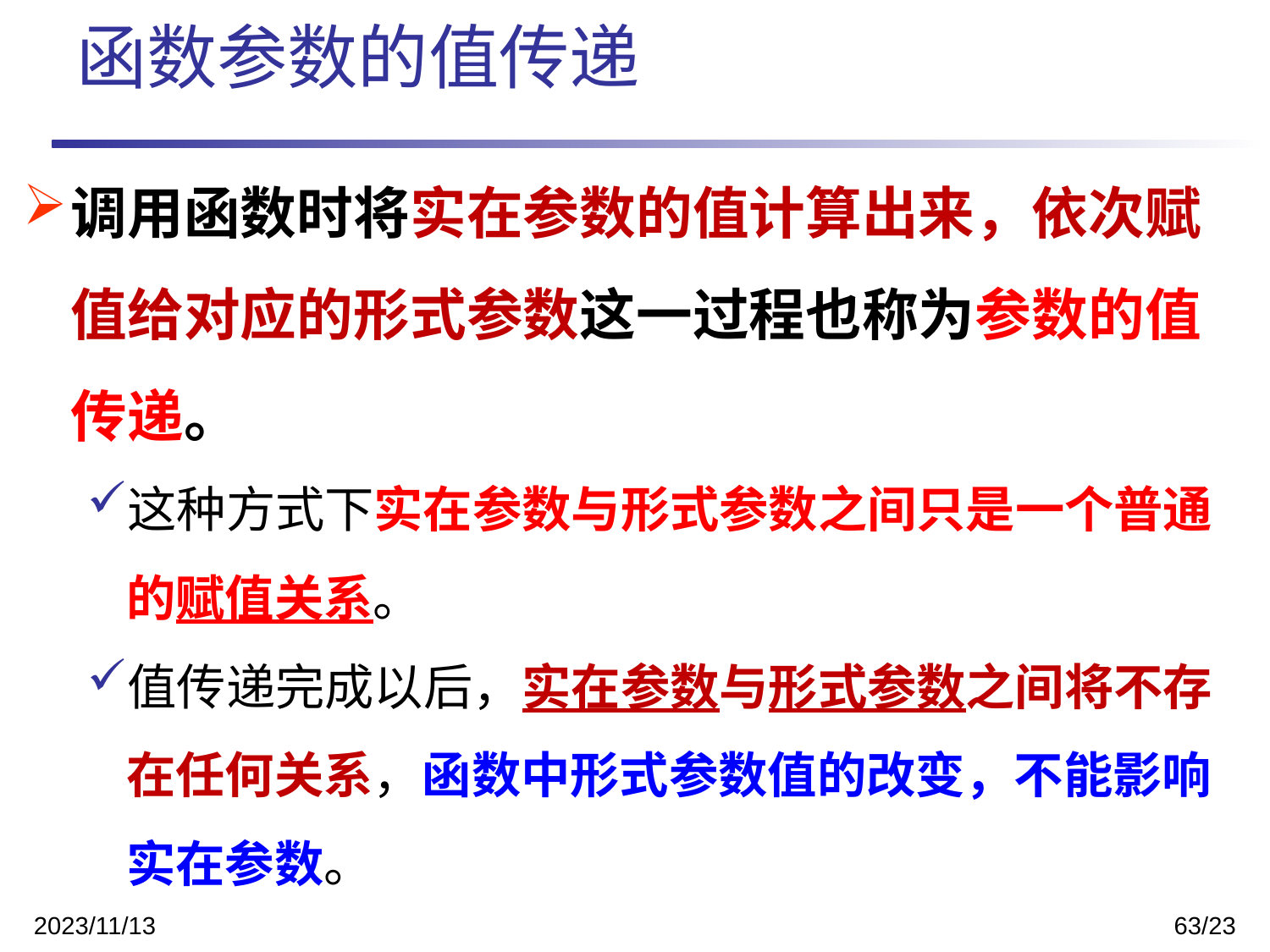

函数参数的值传递
调用函数时将实在参数的值计算出来，依次赋值给对应的形式参数这一过程也称为参数的值传递。
这种方式下实在参数与形式参数之间只是一个普通的赋值关系。
值传递完成以后，实在参数与形式参数之间将不存在任何关系，函数中形式参数值的改变，不能影响实在参数。
2023/11/13
63/23